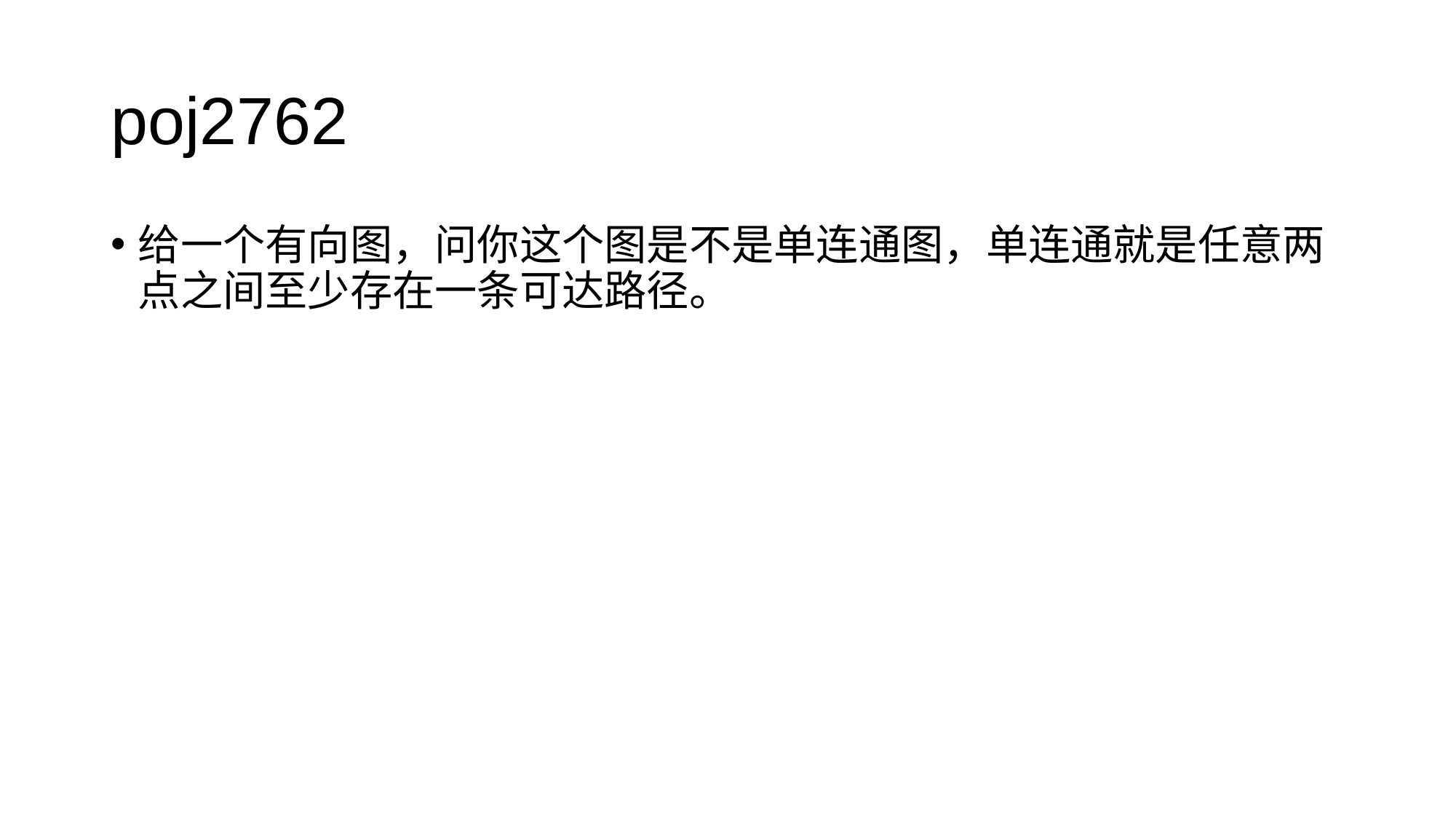

# poj2762
给一个有向图，问你这个图是不是单连通图，单连通就是任意两点之间至少存在一条可达路径。